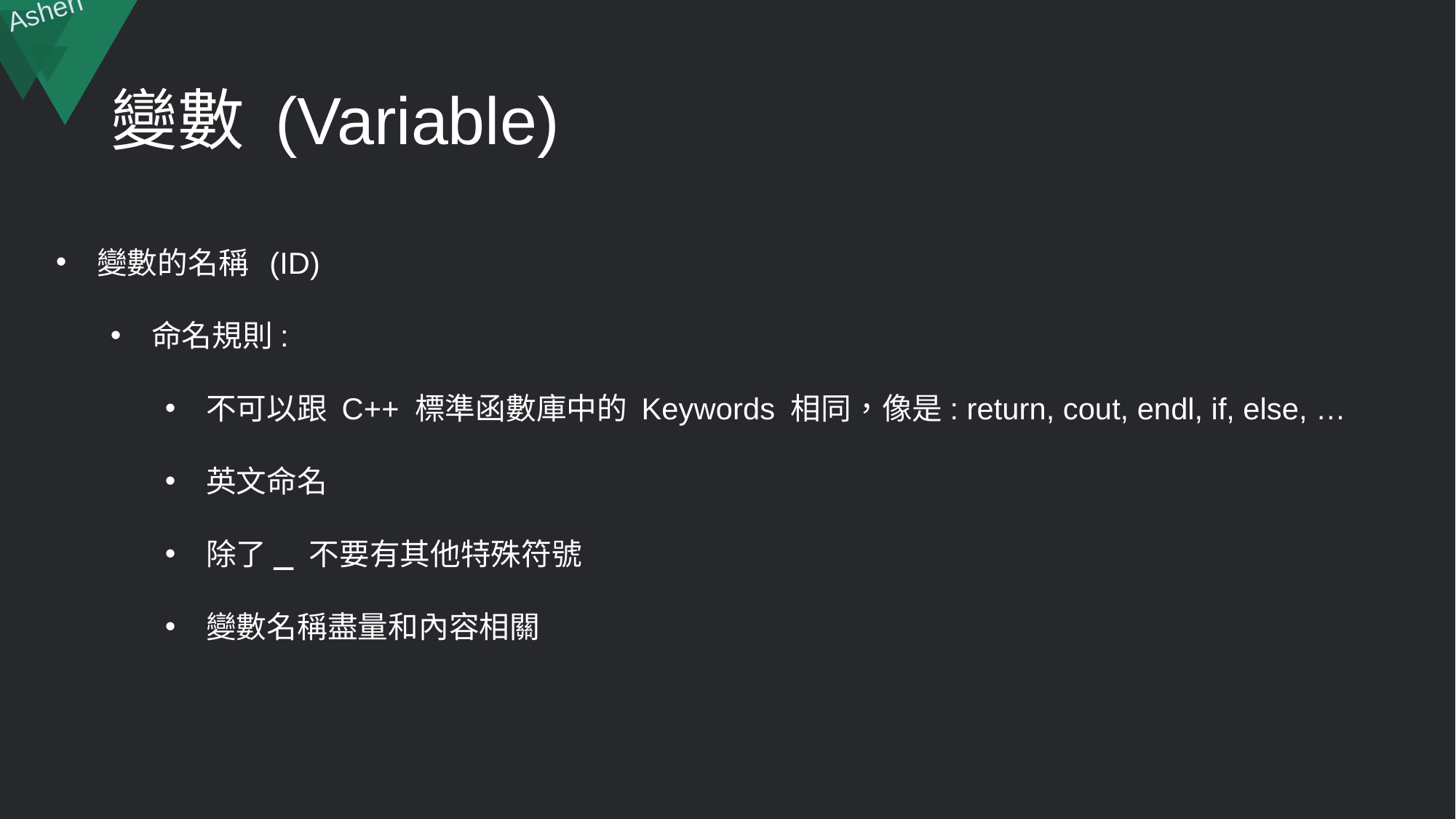

# 變數 (Variable)
變數的名稱  (ID)
命名規則:
不可以跟 C++ 標準函數庫中的 Keywords 相同，像是: return, cout, endl, if, else, …
英文命名
除了_ 不要有其他特殊符號
變數名稱盡量和內容相關